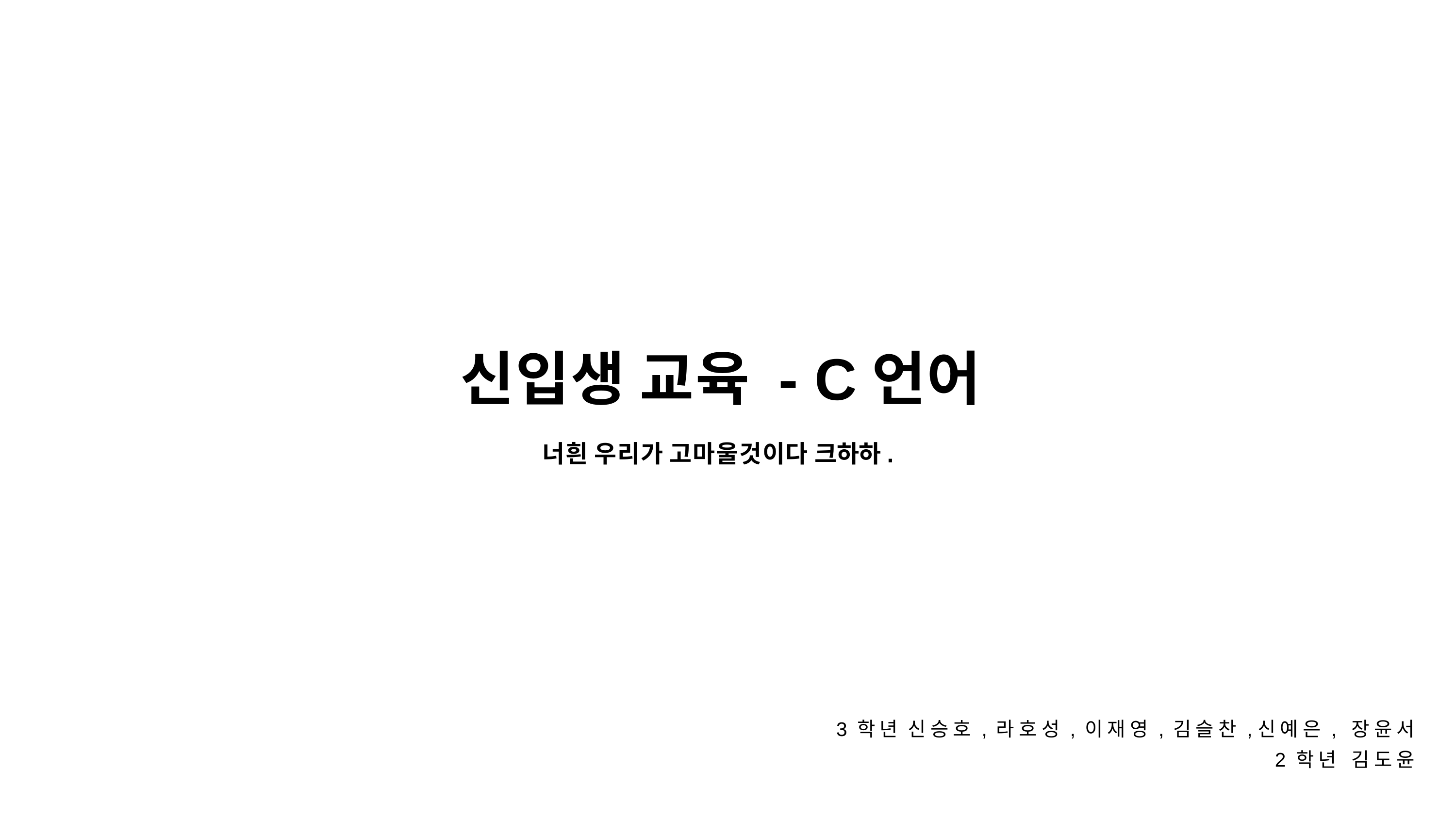

# 신입생 교육 - C언어
너흰 우리가 고마울것이다 크하하.
| 3 학 년 | 신 승 호 , | 라 호 성 , | 이 재 영 , | 김 슬 찬 , | 신 예 은 , | 장 윤 서 |
| --- | --- | --- | --- | --- | --- | --- |
|  |  |  |  |  | 2 학 년 | 김 도 윤 |